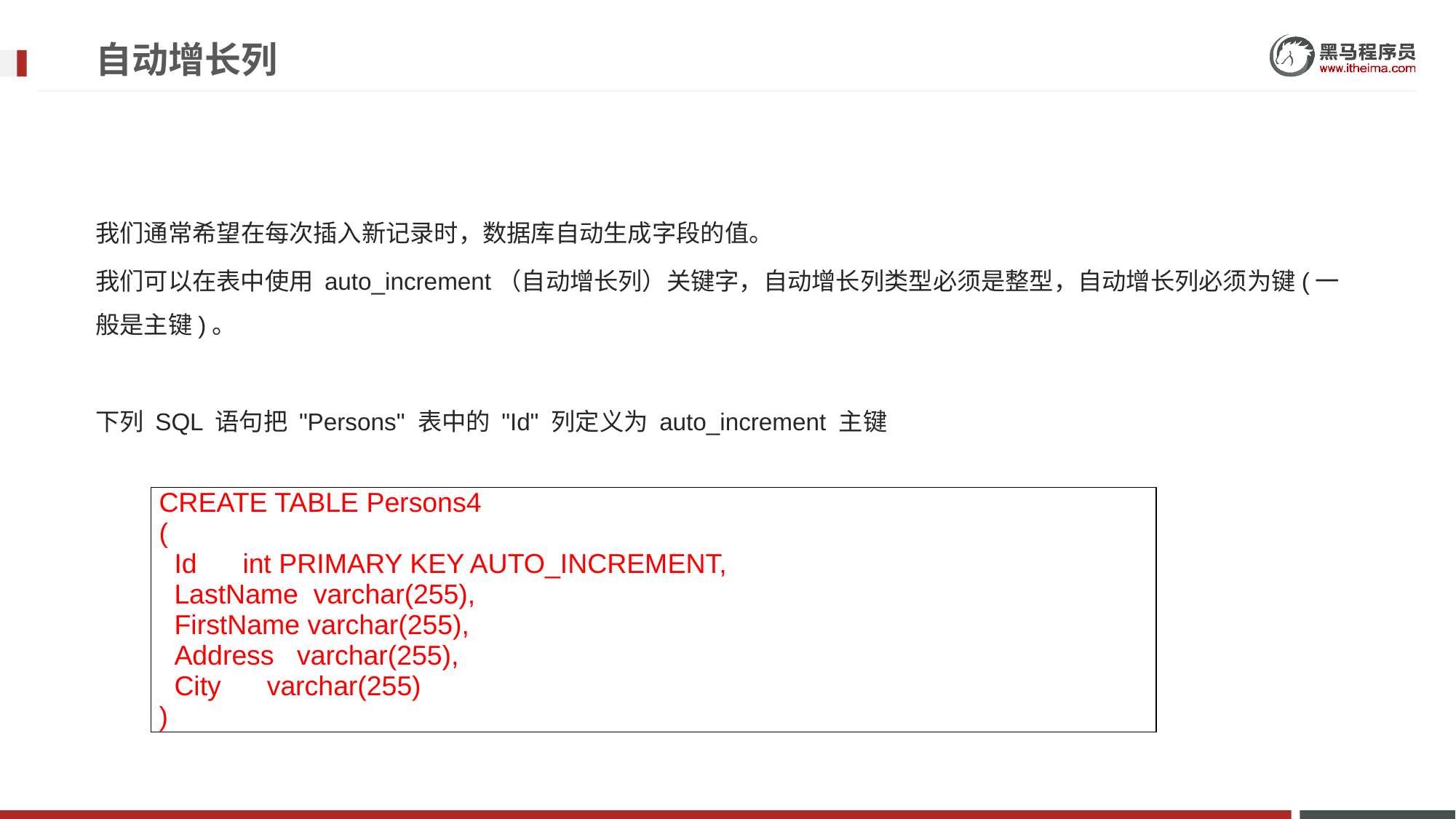

# 自动增长列
我们通常希望在每次插入新记录时，数据库自动生成字段的值。
我们可以在表中使用 auto_increment（自动增长列）关键字，自动增长列类型必须是整型，自动增长列必须为键(一般是主键)。

下列 SQL 语句把 "Persons" 表中的 "Id" 列定义为 auto_increment 主键
| CREATE TABLE Persons4 ( Id int PRIMARY KEY AUTO\_INCREMENT, LastName varchar(255), FirstName varchar(255), Address varchar(255), City varchar(255) ) |
| --- |